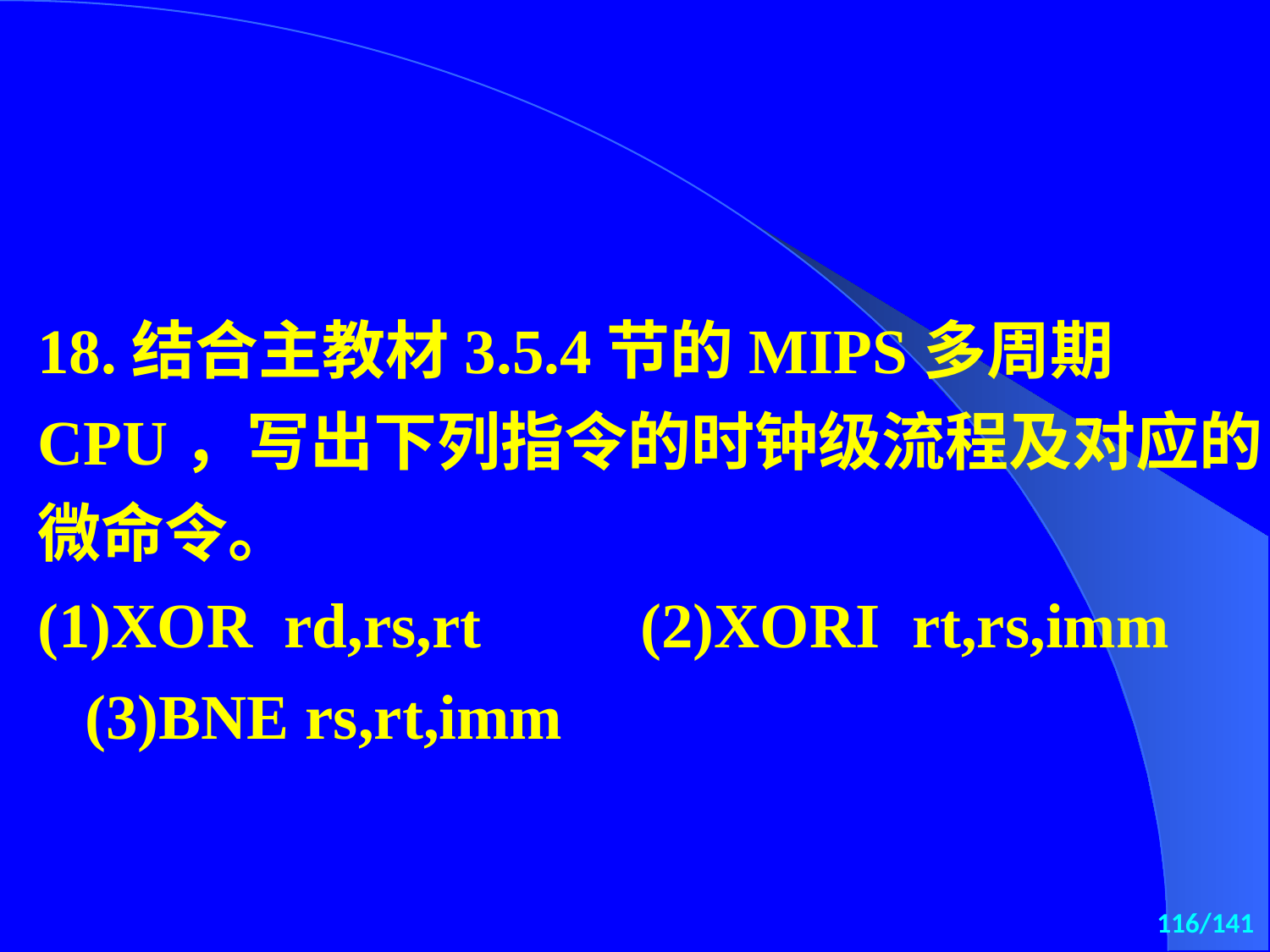

18.结合主教材3.5.4节的MIPS多周期CPU，写出下列指令的时钟级流程及对应的微命令。
(1)XOR  rd,rs,rt          (2)XORI  rt,rs,imm          (3)BNE rs,rt,imm
116/141